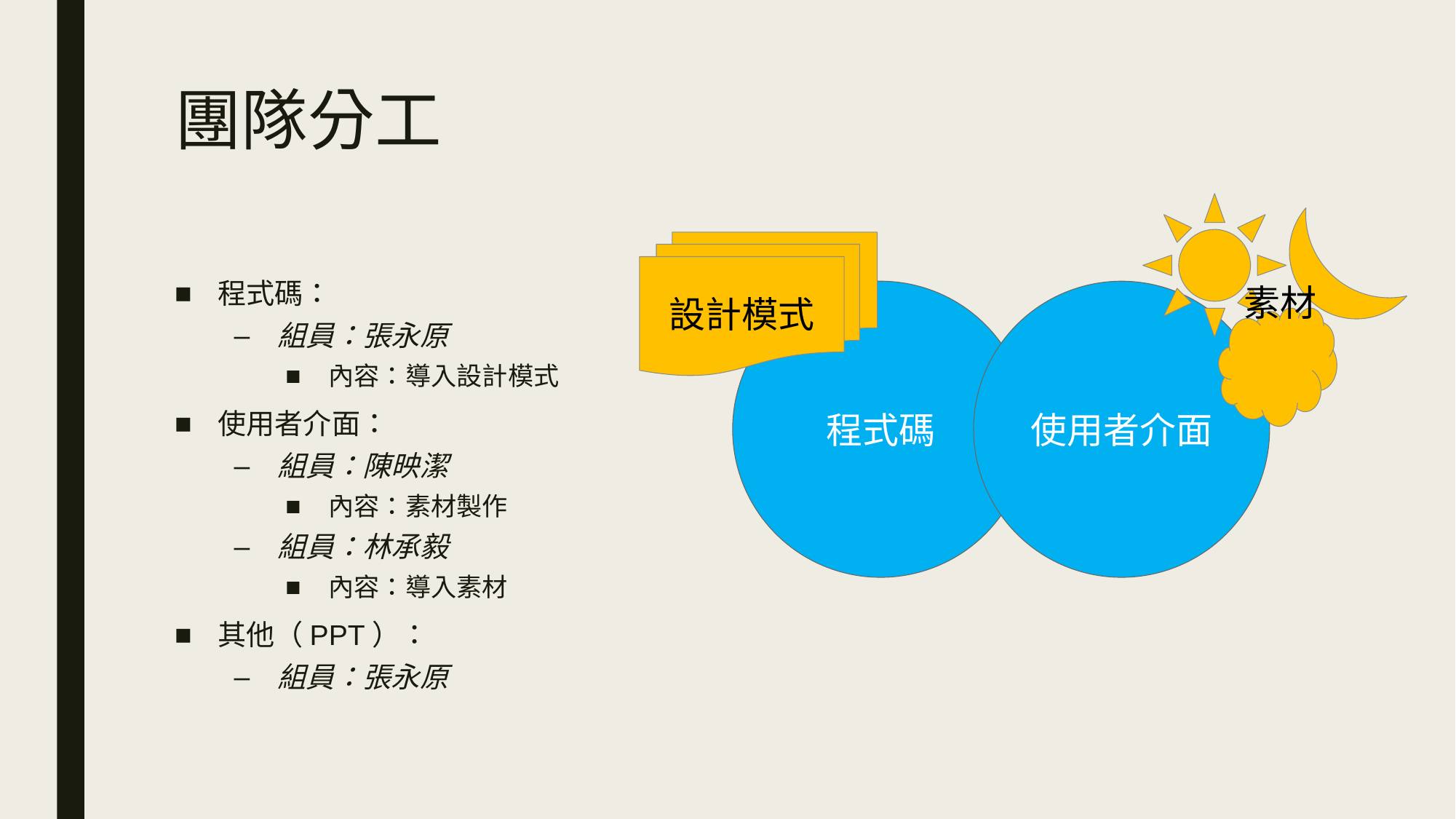

# 團隊分工

設計模式
程式碼：
組員：張永原
內容：導入設計模式
使用者介面：
組員：陳映潔
內容：素材製作
組員：林承毅
內容：導入素材
其他（PPT）：
組員：張永原
素材
程式碼
使用者介面